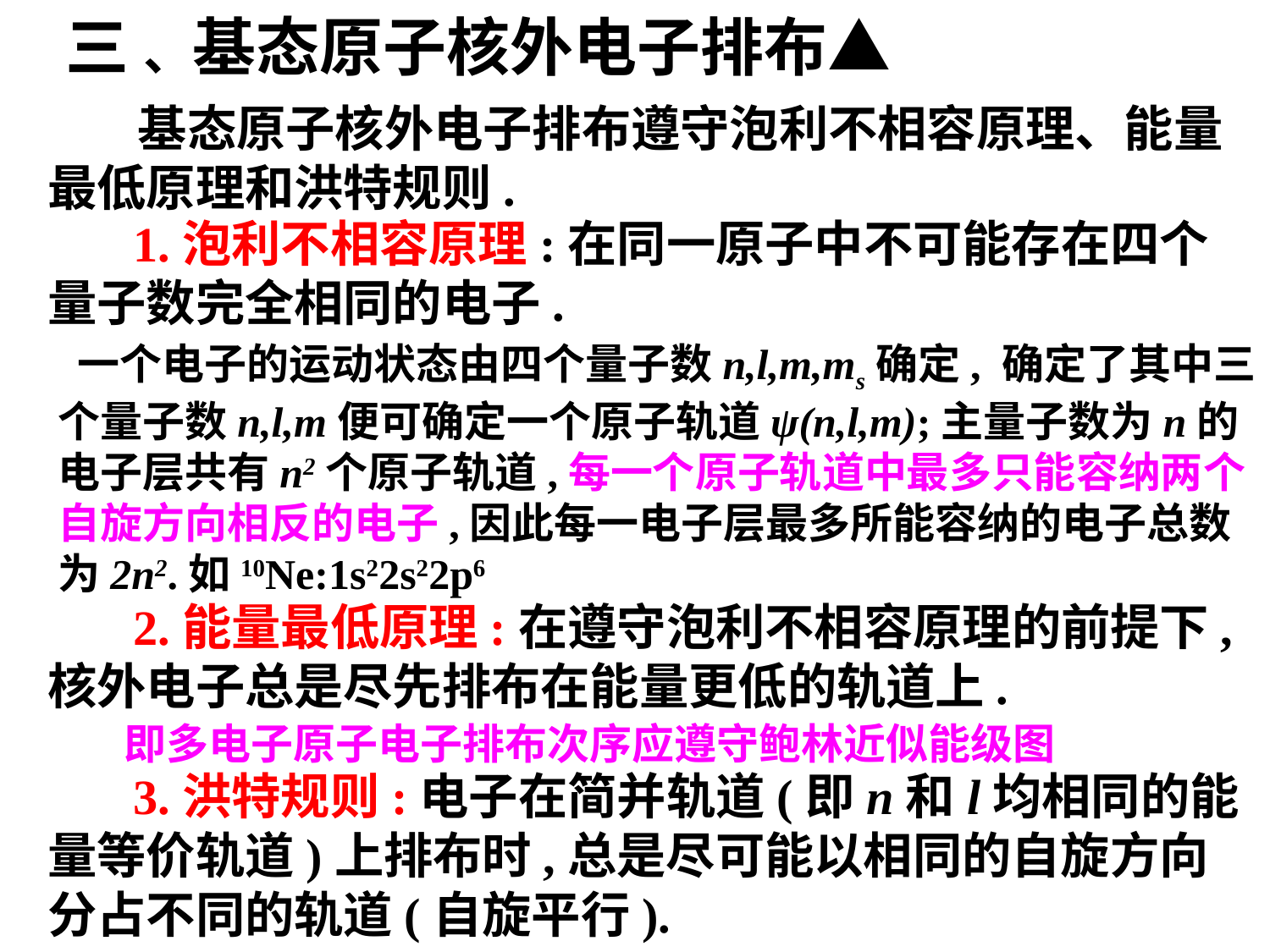

三 、基态原子核外电子排布▲
       基态原子核外电子排布遵守泡利不相容原理、能量最低原理和洪特规则.
       1.泡利不相容原理:在同一原子中不可能存在四个量子数完全相同的电子.
 一个电子的运动状态由四个量子数n,l,m,ms确定, 确定了其中三个量子数n,l,m便可确定一个原子轨道ψ(n,l,m);主量子数为n的电子层共有n2个原子轨道,每一个原子轨道中最多只能容纳两个自旋方向相反的电子,因此每一电子层最多所能容纳的电子总数为2n2.如10Ne:1s22s22p6
       2.能量最低原理:在遵守泡利不相容原理的前提下,核外电子总是尽先排布在能量更低的轨道上.
       即多电子原子电子排布次序应遵守鲍林近似能级图
       3.洪特规则:电子在简并轨道(即n和l均相同的能量等价轨道)上排布时,总是尽可能以相同的自旋方向分占不同的轨道(自旋平行).